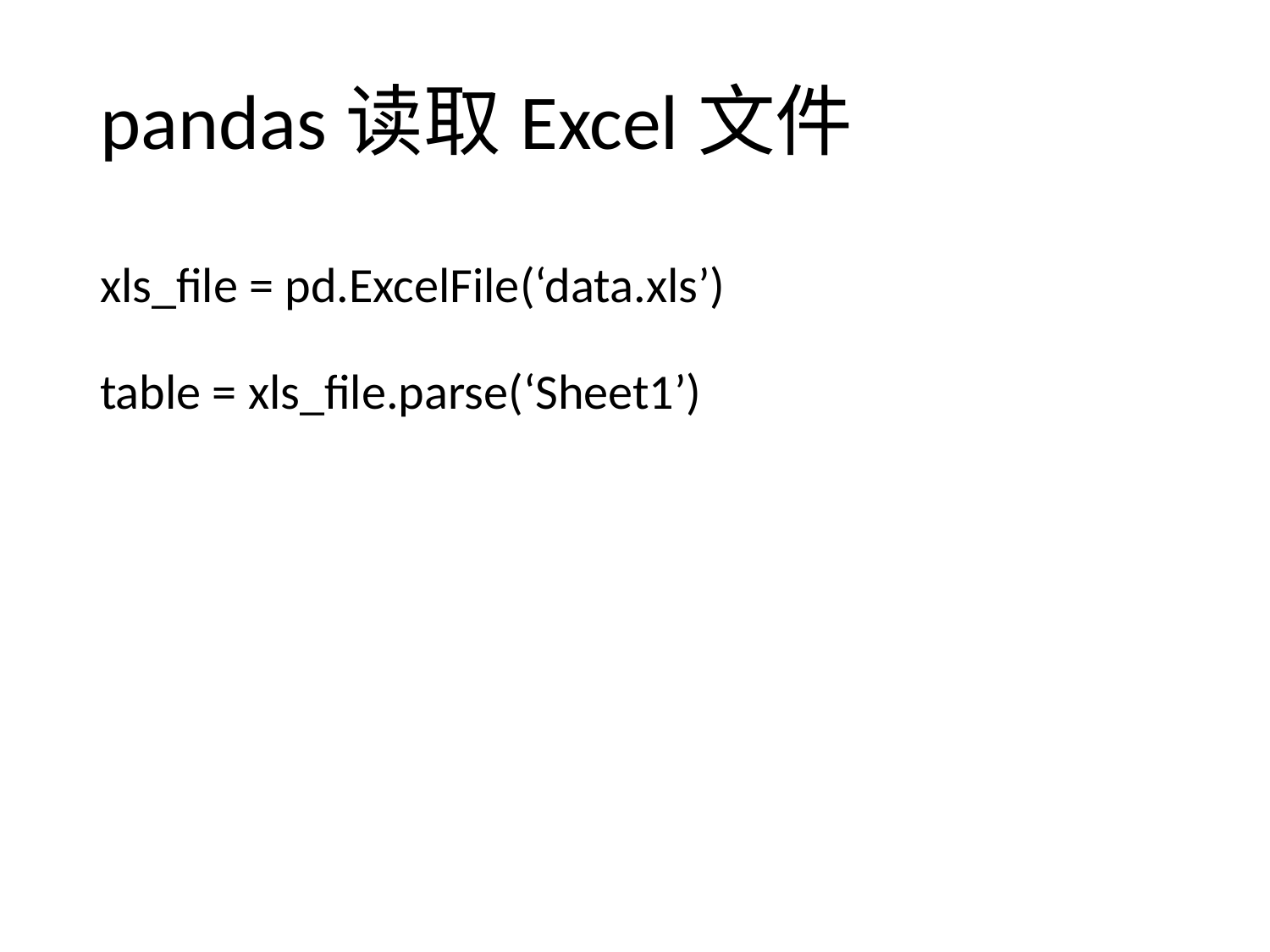

# pandas读取Excel文件
xls_file = pd.ExcelFile(‘data.xls’)
table = xls_file.parse(‘Sheet1’)